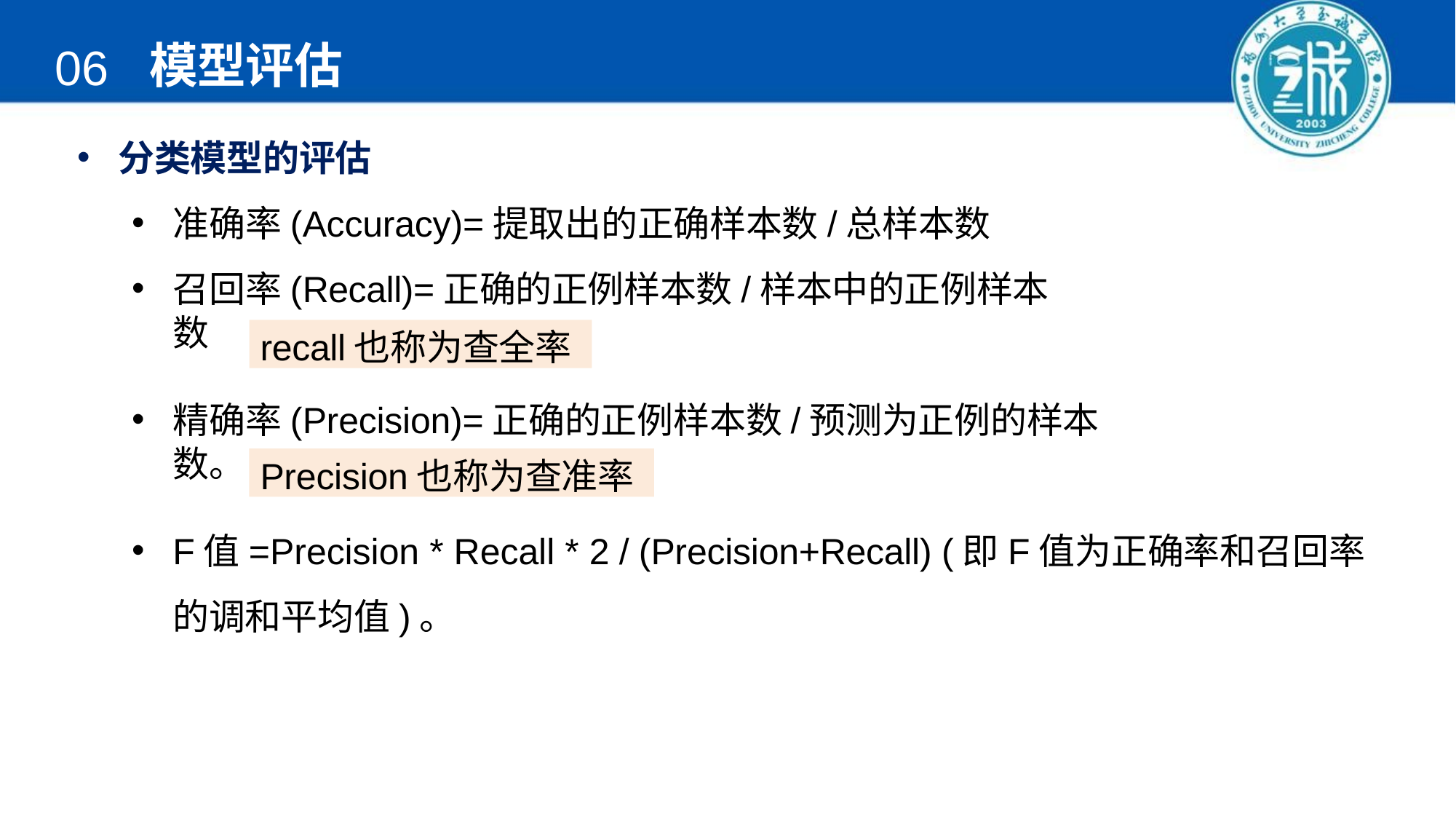

# 模型评估
06
分类模型的评估
准确率(Accuracy)=提取出的正确样本数/总样本数
召回率(Recall)=正确的正例样本数/样本中的正例样本数
recall也称为查全率
精确率(Precision)=正确的正例样本数/预测为正例的样本数。
Precision也称为查准率
F值=Precision * Recall * 2 / (Precision+Recall) (即F值为正确率和召回率的调和平均值)。